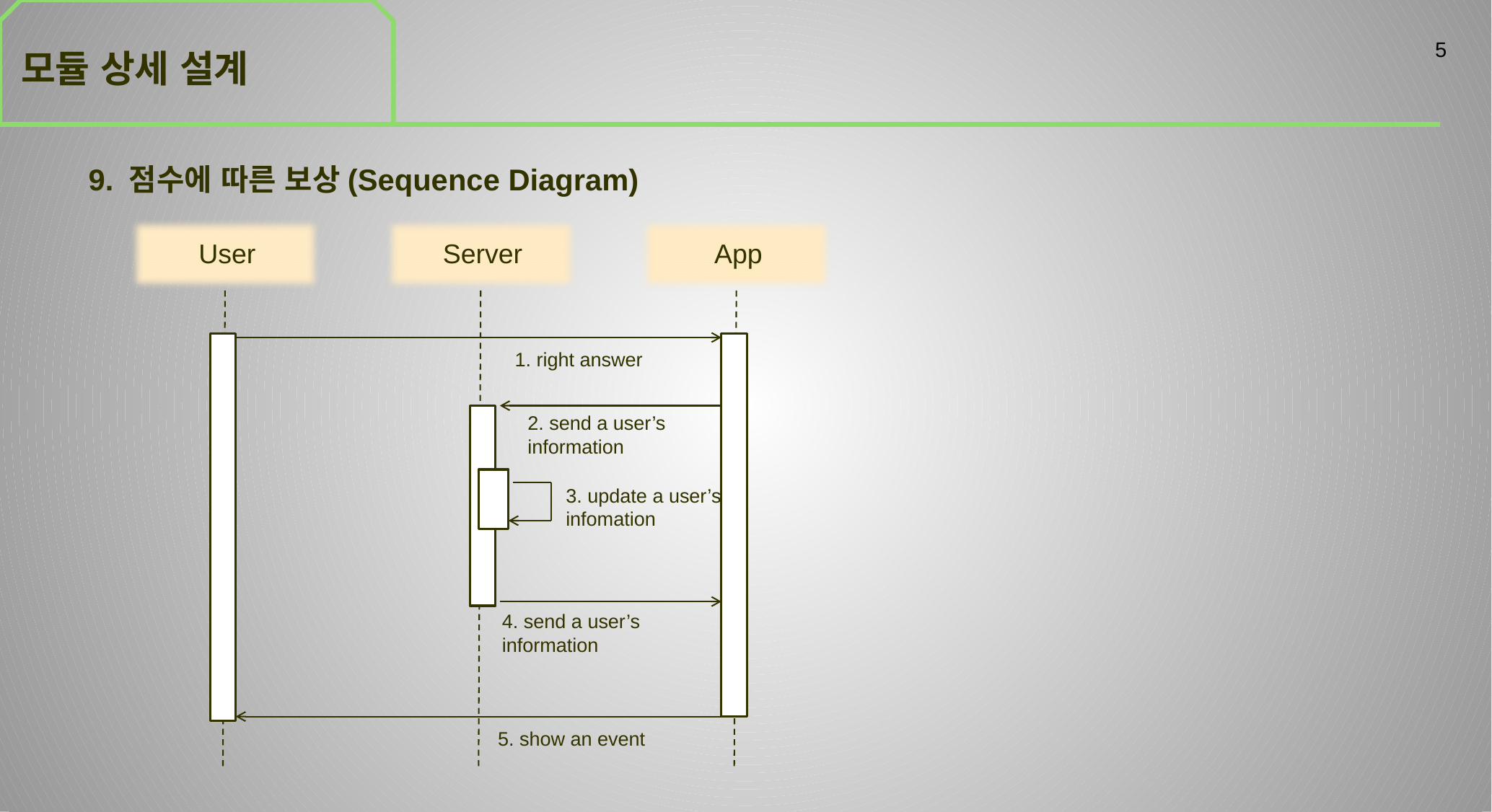

모듈 상세 설계
5
 9. 점수에 따른 보상(Sequence Diagram)

User
Server
App

1. right answer

2. send a user’s   information

3. update a user’s infomation
4. send a user’s   information
5. show an event